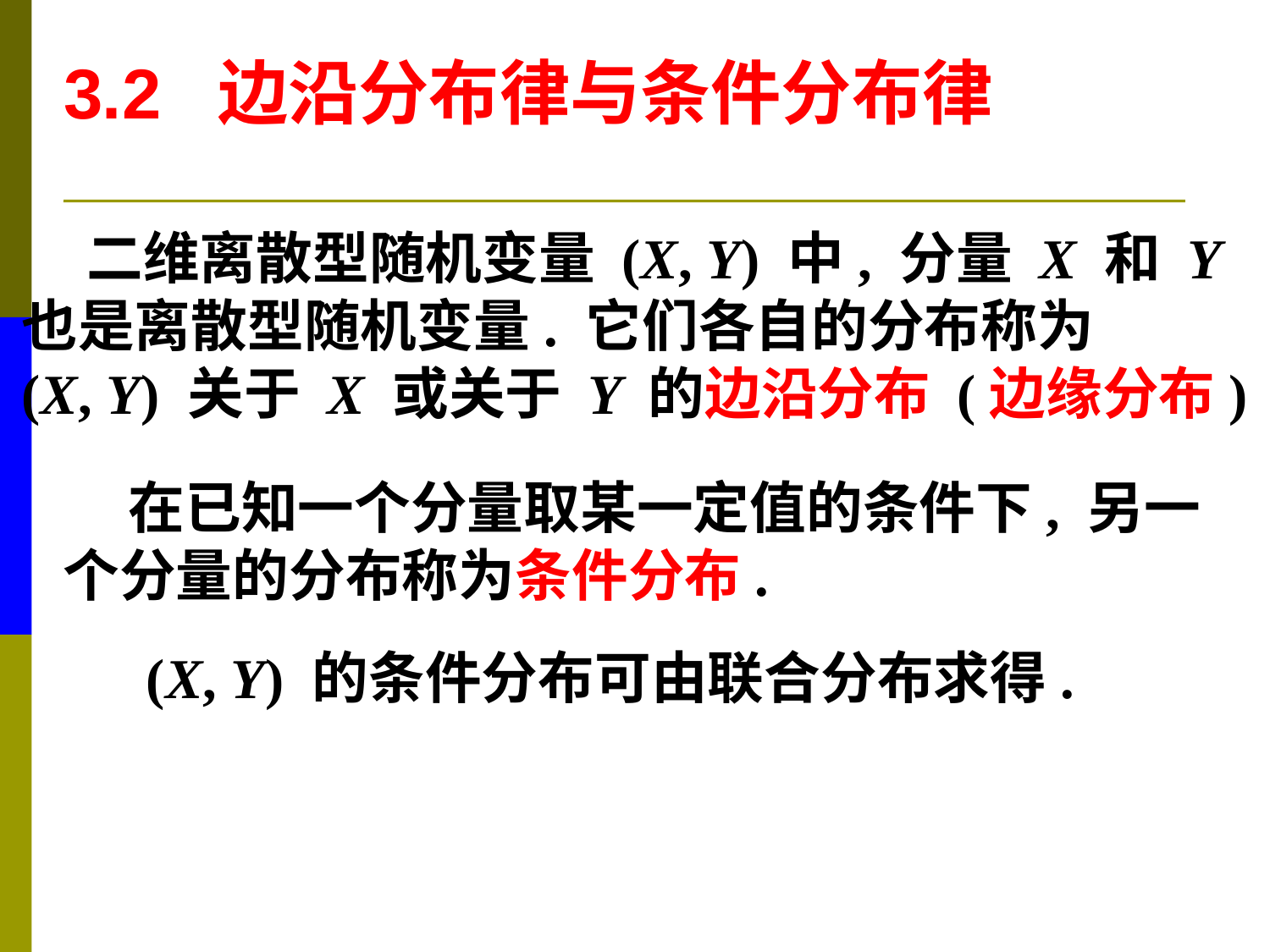

3.2  边沿分布律与条件分布律
    二维离散型随机变量 (X, Y) 中, 分量 X 和 Y
也是离散型随机变量. 它们各自的分布称为
(X, Y) 关于 X 或关于 Y 的边沿分布 (边缘分布)
    在已知一个分量取某一定值的条件下, 另一
个分量的分布称为条件分布.
    (X, Y) 的条件分布可由联合分布求得.